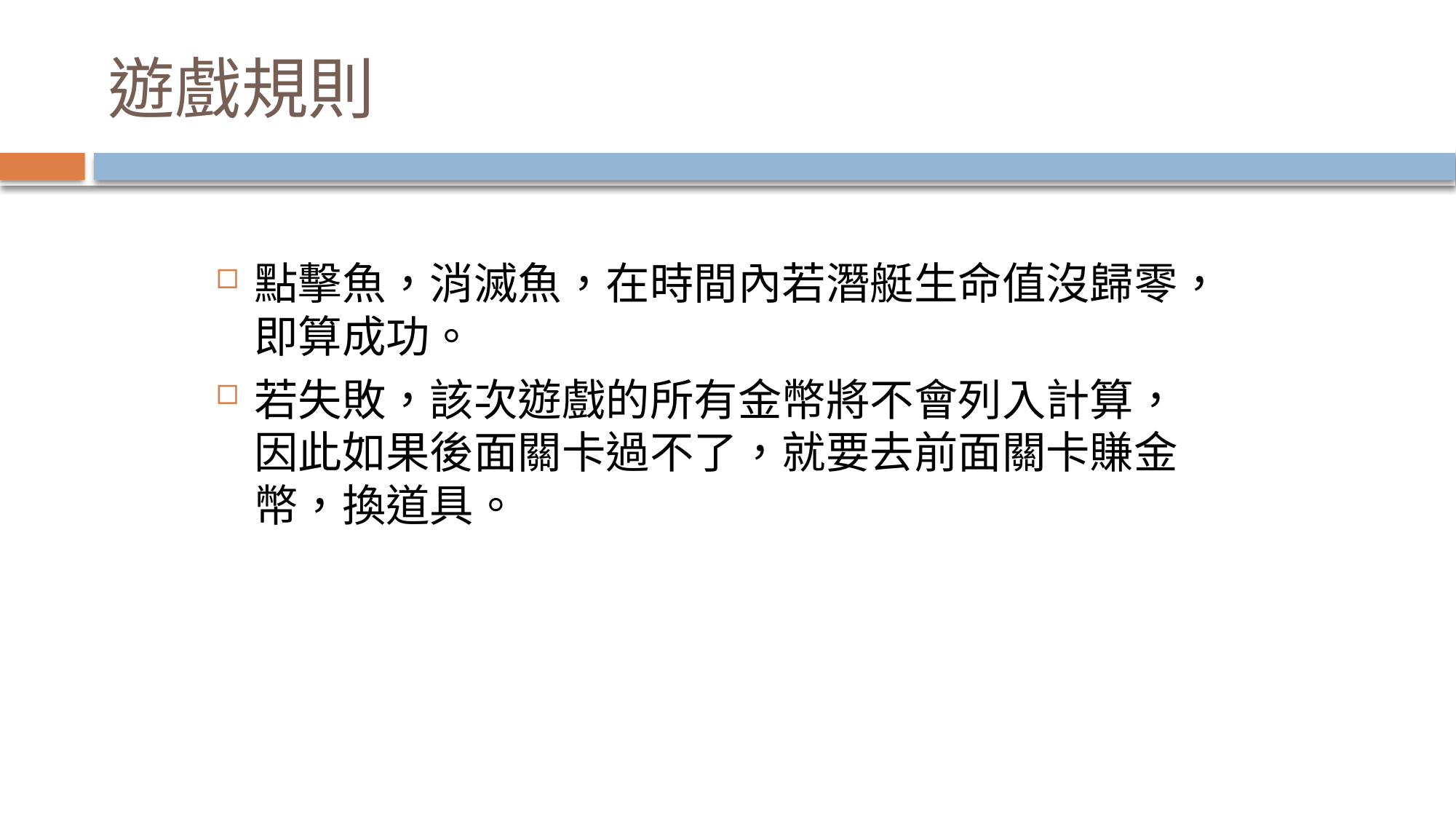

# 遊戲規則
點擊魚，消滅魚，在時間內若潛艇生命值沒歸零，即算成功。
若失敗，該次遊戲的所有金幣將不會列入計算，因此如果後面關卡過不了，就要去前面關卡賺金幣，換道具。